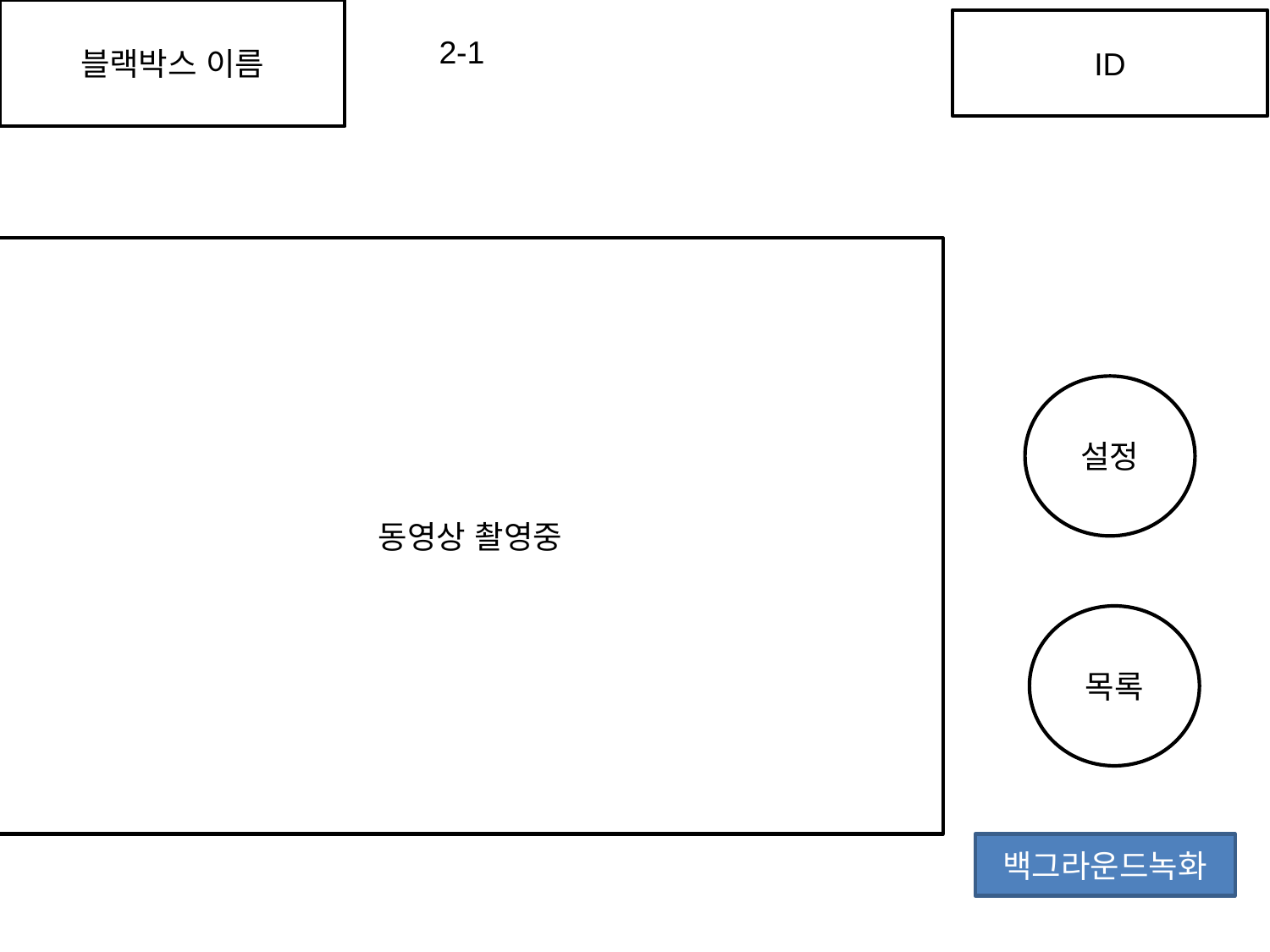

블랙박스 이름
ID
2-1
동영상 촬영중
설정
목록
백그라운드녹화